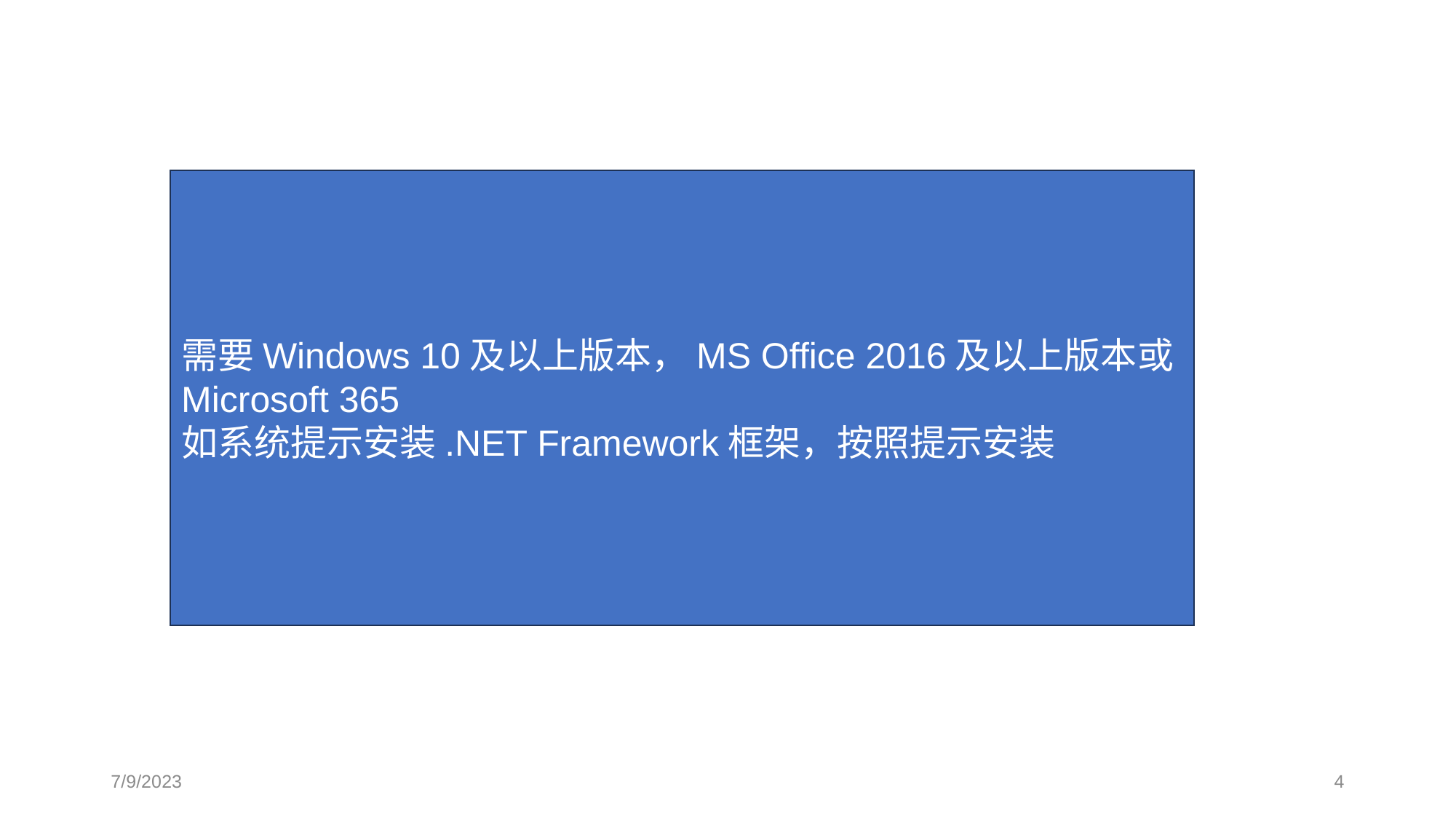

需要Windows 10及以上版本，MS Office 2016及以上版本或Microsoft 365
如系统提示安装.NET Framework框架，按照提示安装
7/9/2023

4